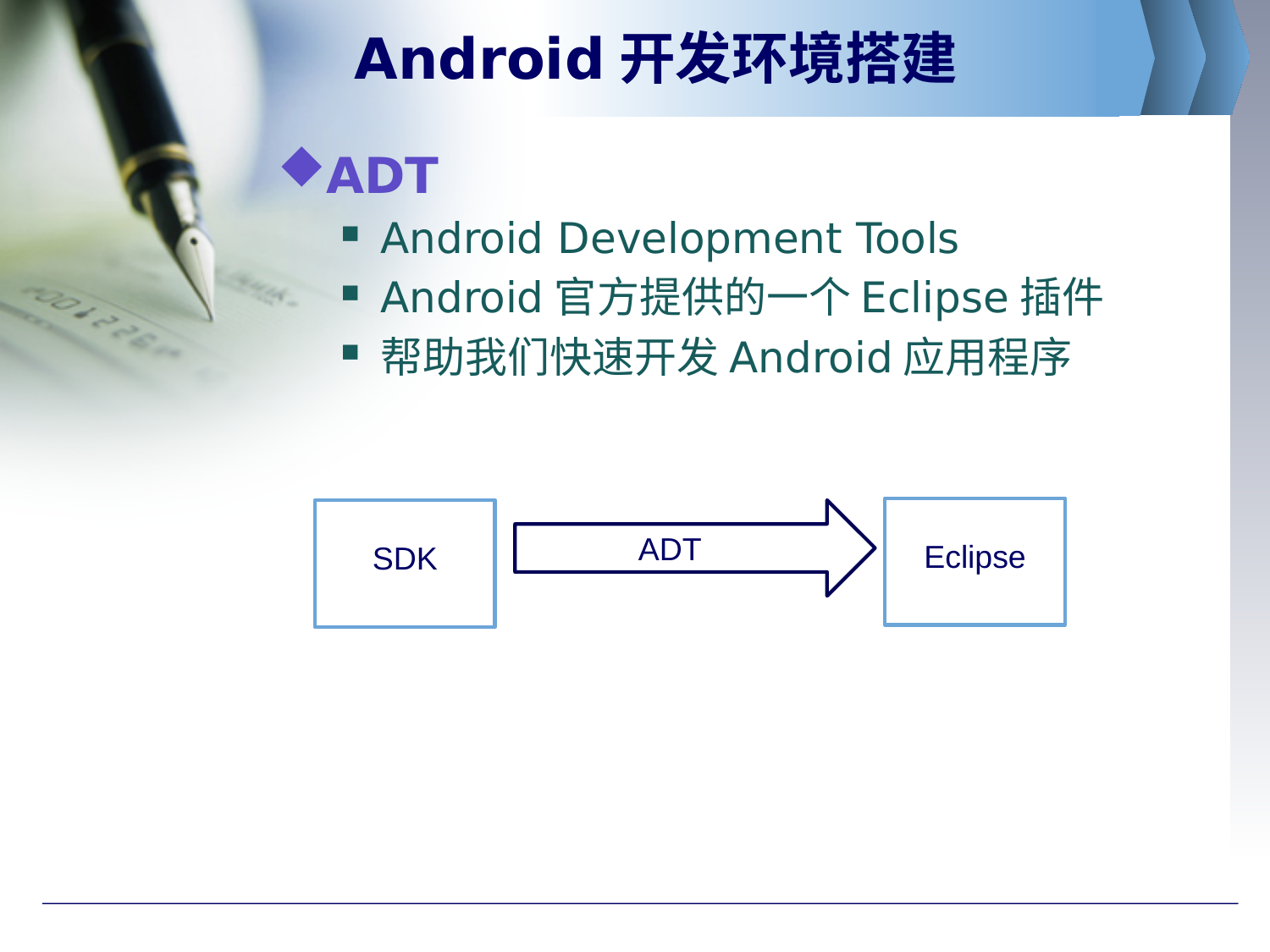

# Android开发环境搭建
ADT
Android Development Tools
Android官方提供的一个Eclipse插件
帮助我们快速开发Android应用程序

ADT
Eclipse
SDK